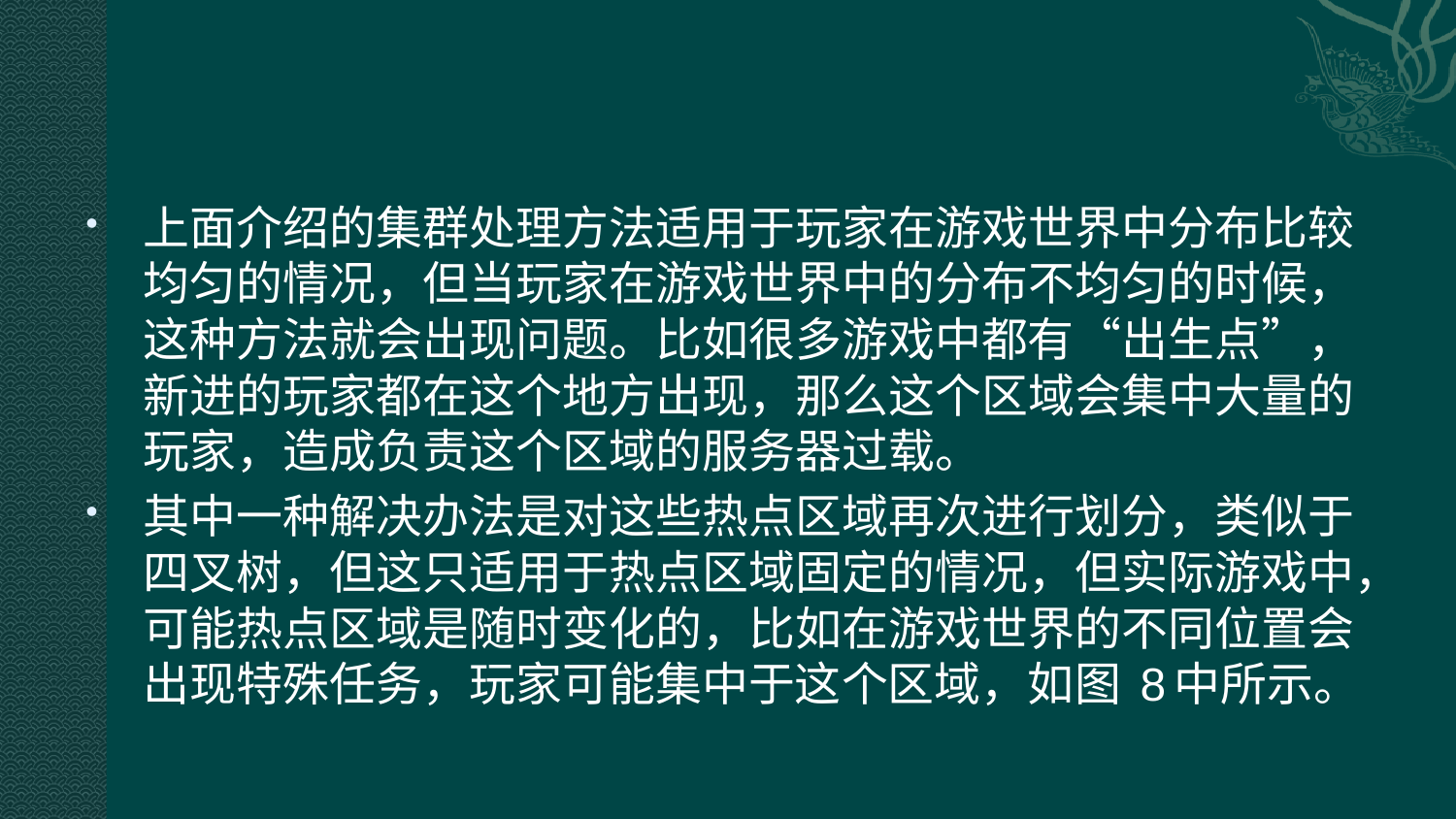

#
上面介绍的集群处理方法适用于玩家在游戏世界中分布比较均匀的情况，但当玩家在游戏世界中的分布不均匀的时候，这种方法就会出现问题。比如很多游戏中都有“出生点”，新进的玩家都在这个地方出现，那么这个区域会集中大量的玩家，造成负责这个区域的服务器过载。
其中一种解决办法是对这些热点区域再次进行划分，类似于四叉树，但这只适用于热点区域固定的情况，但实际游戏中，可能热点区域是随时变化的，比如在游戏世界的不同位置会出现特殊任务，玩家可能集中于这个区域，如图 8中所示。